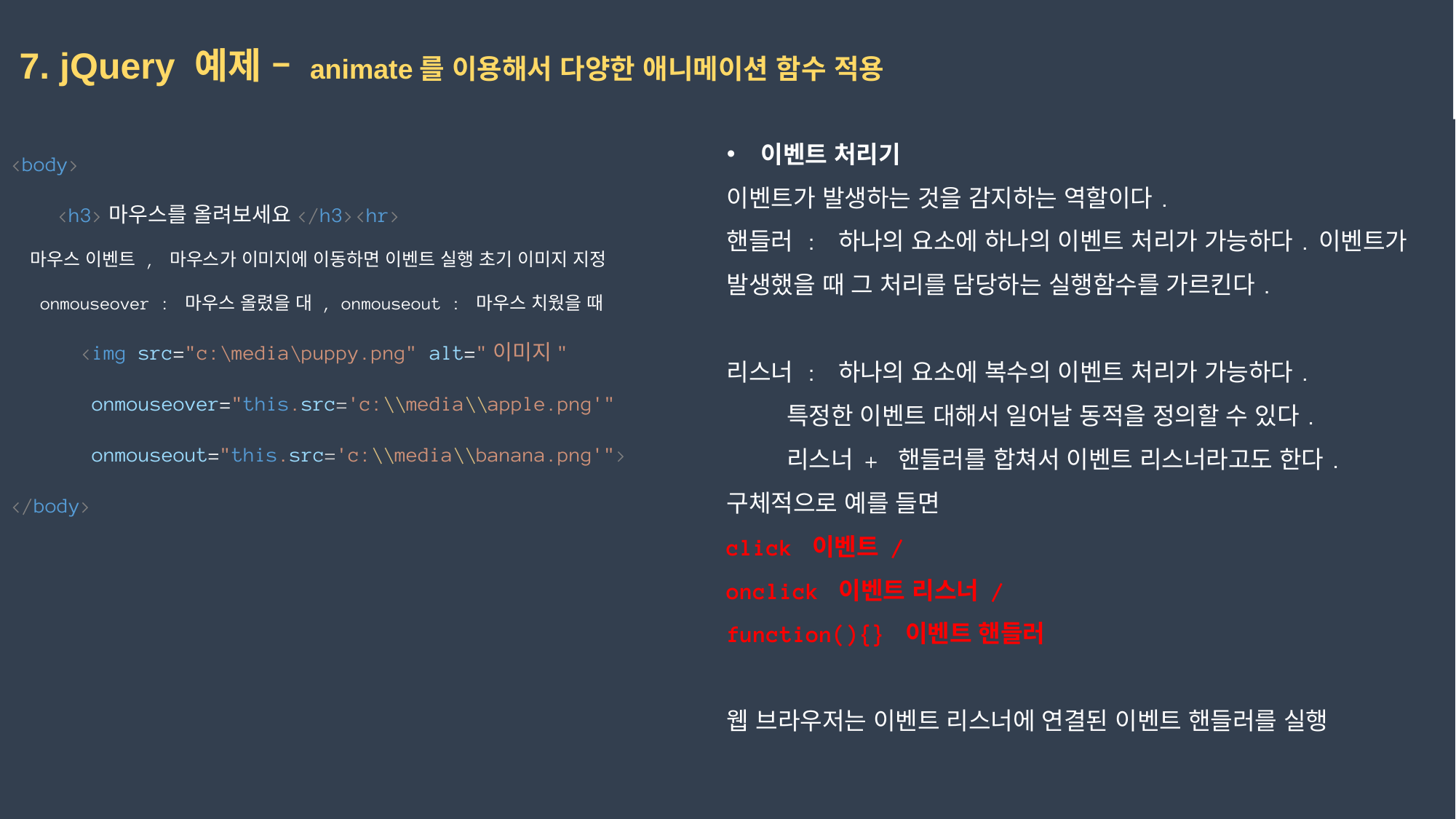

7. jQuery 예제 – animate를 이용해서 다양한 애니메이션 함수 적용
<body>
    <h3>마우스를 올려보세요</h3><hr>
   마우스 이벤트 , 마우스가 이미지에 이동하면 이벤트 실행 초기 이미지 지정
   onmouseover : 마우스 올렸을 대 , onmouseout : 마우스 치웠을 때
      <img src="c:\media\puppy.png" alt="이미지"
       onmouseover="this.src='c:\\media\\apple.png'"
       onmouseout="this.src='c:\\media\\banana.png'">
</body>
이벤트 처리기
이벤트가 발생하는 것을 감지하는 역할이다.
핸들러 : 하나의 요소에 하나의 이벤트 처리가 가능하다.이벤트가 발생했을 때 그 처리를 담당하는 실행함수를 가르킨다.

리스너 : 하나의 요소에 복수의 이벤트 처리가 가능하다.
        특정한 이벤트 대해서 일어날 동적을 정의할 수 있다.
        리스너 + 핸들러를 합쳐서 이벤트 리스너라고도 한다.
구체적으로 예를 들면
click 이벤트 /
onclick 이벤트 리스너 /
function(){} 이벤트 핸들러

웹 브라우저는 이벤트 리스너에 연결된 이벤트 핸들러를 실행

2023-02-22
권민지